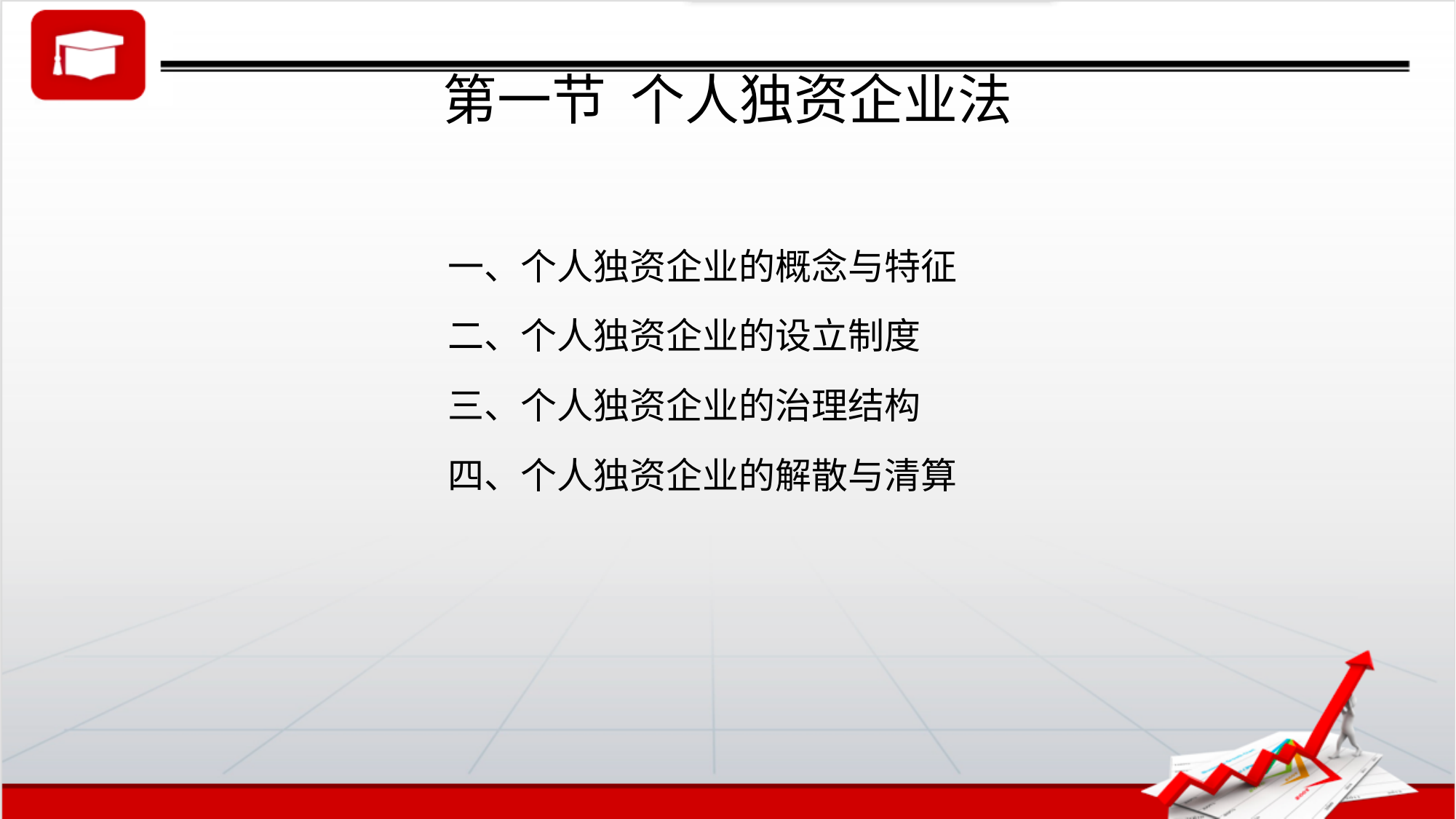

# 第一节  个人独资企业法
一、个人独资企业的概念与特征
二、个人独资企业的设立制度
三、个人独资企业的治理结构
四、个人独资企业的解散与清算